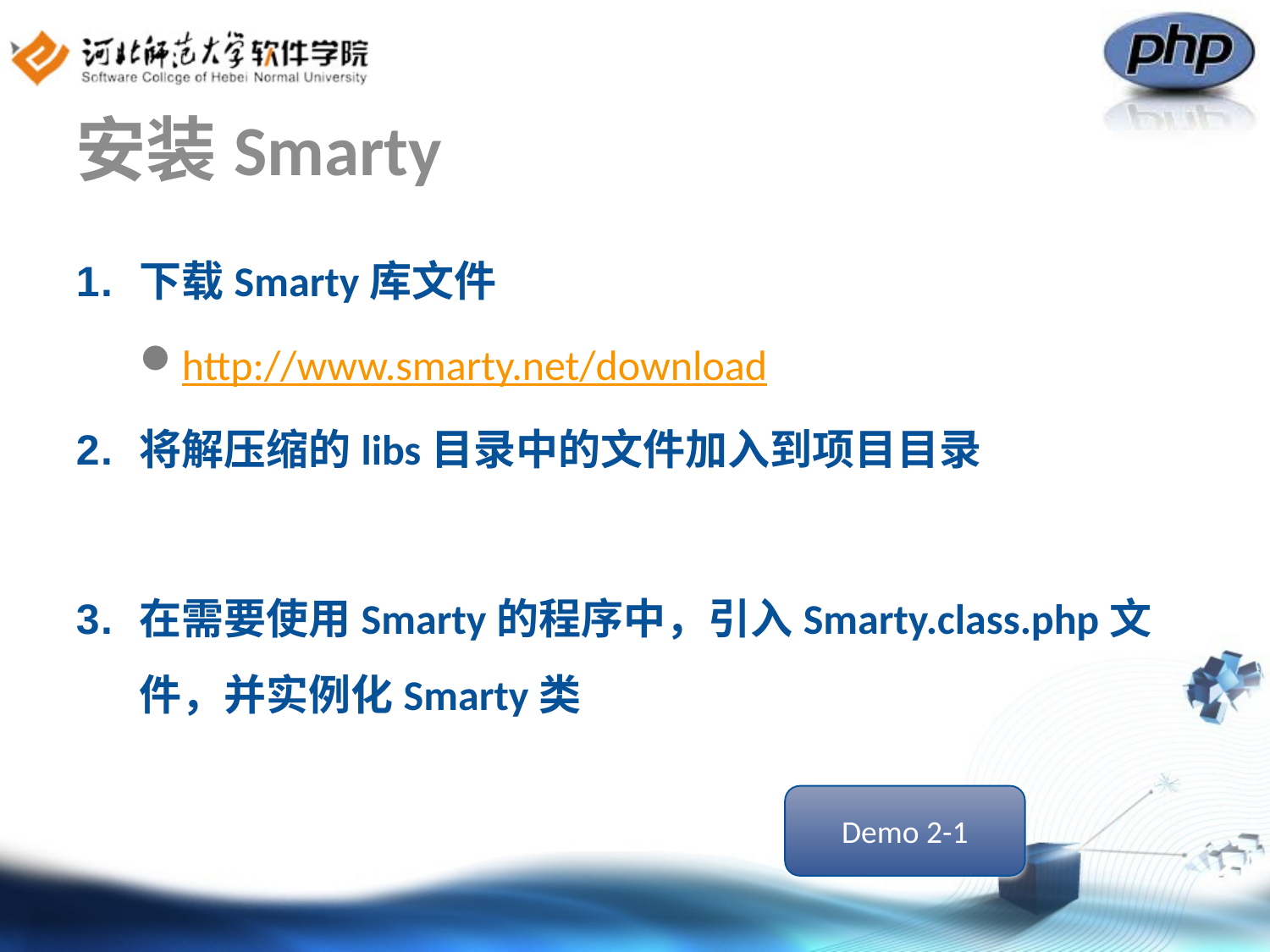

# 安装Smarty
下载Smarty库文件
http://www.smarty.net/download
将解压缩的libs目录中的文件加入到项目目录

在需要使用Smarty的程序中，引入Smarty.class.php文件，并实例化Smarty类
Demo 2-1